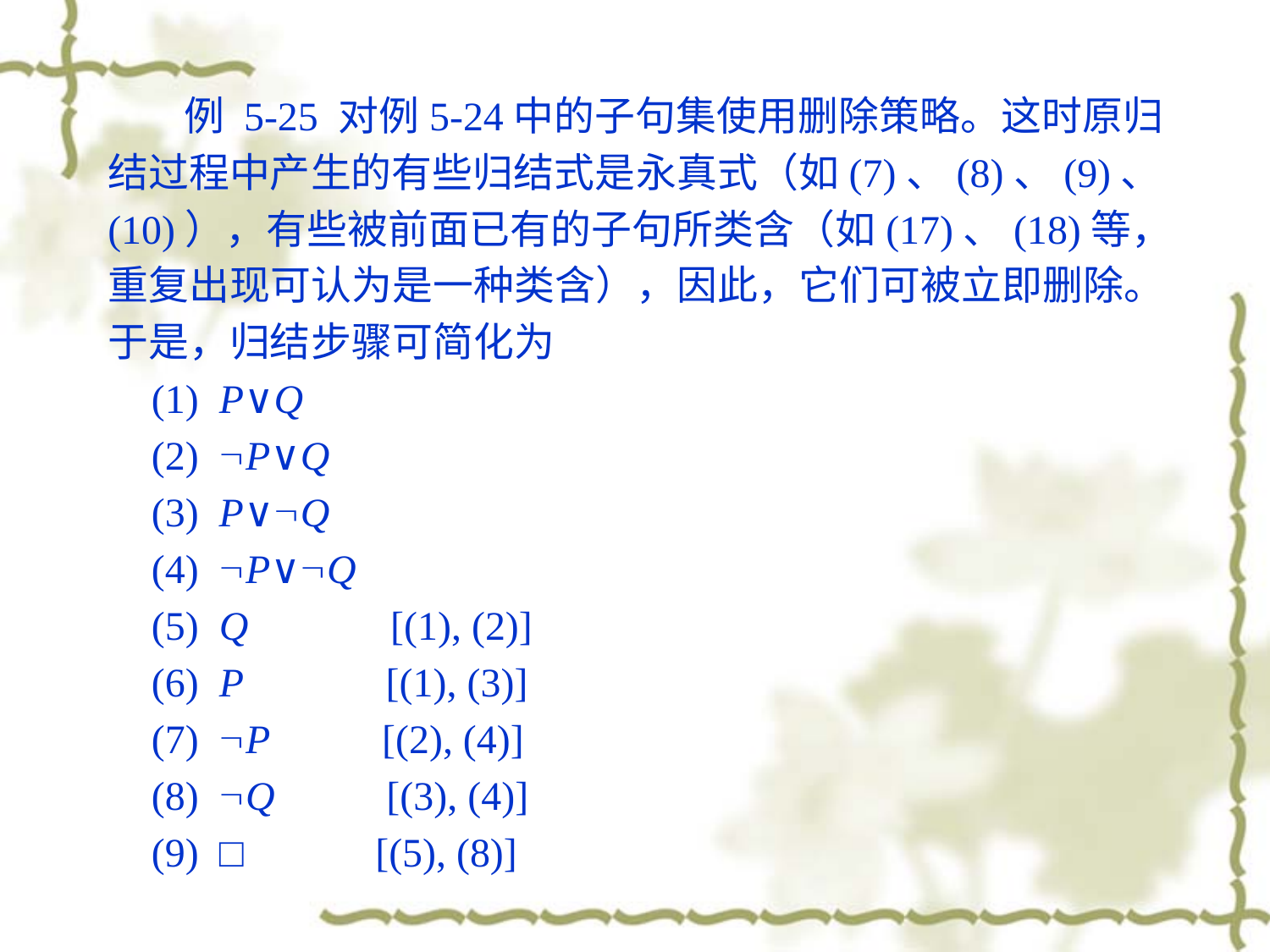

例 5-25 对例5-24中的子句集使用删除策略。这时原归结过程中产生的有些归结式是永真式（如(7)、(8)、(9)、(10)），有些被前面已有的子句所类含（如(17)、(18)等，重复出现可认为是一种类含），因此，它们可被立即删除。于是，归结步骤可简化为
         (1)  P∨Q
         (2)  ¬P∨Q
         (3)  P∨¬Q
         (4)  ¬P∨¬Q
         (5)  Q              [(1), (2)]
         (6)  P              [(1), (3)]
         (7)  ¬P           [(2), (4)]
         (8)  ¬Q           [(3), (4)]
         (9)  □             [(5), (8)]